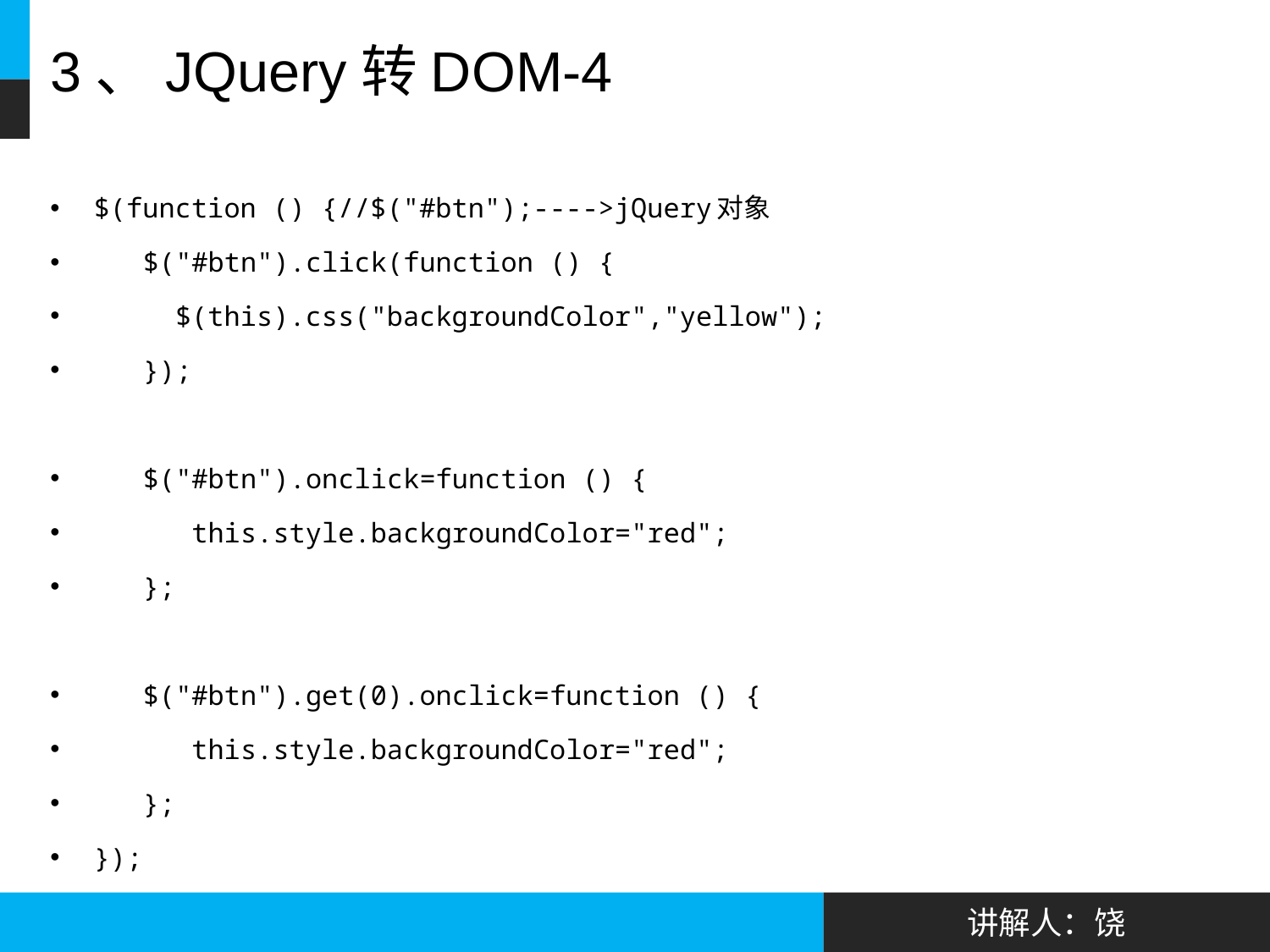

# 3、JQuery转DOM-4
$(function () {//$("#btn");---->jQuery对象
   $("#btn").click(function () {
     $(this).css("backgroundColor","yellow");
   });

   $("#btn").onclick=function () {
      this.style.backgroundColor="red";
   };

   $("#btn").get(0).onclick=function () {
      this.style.backgroundColor="red";
   };
});